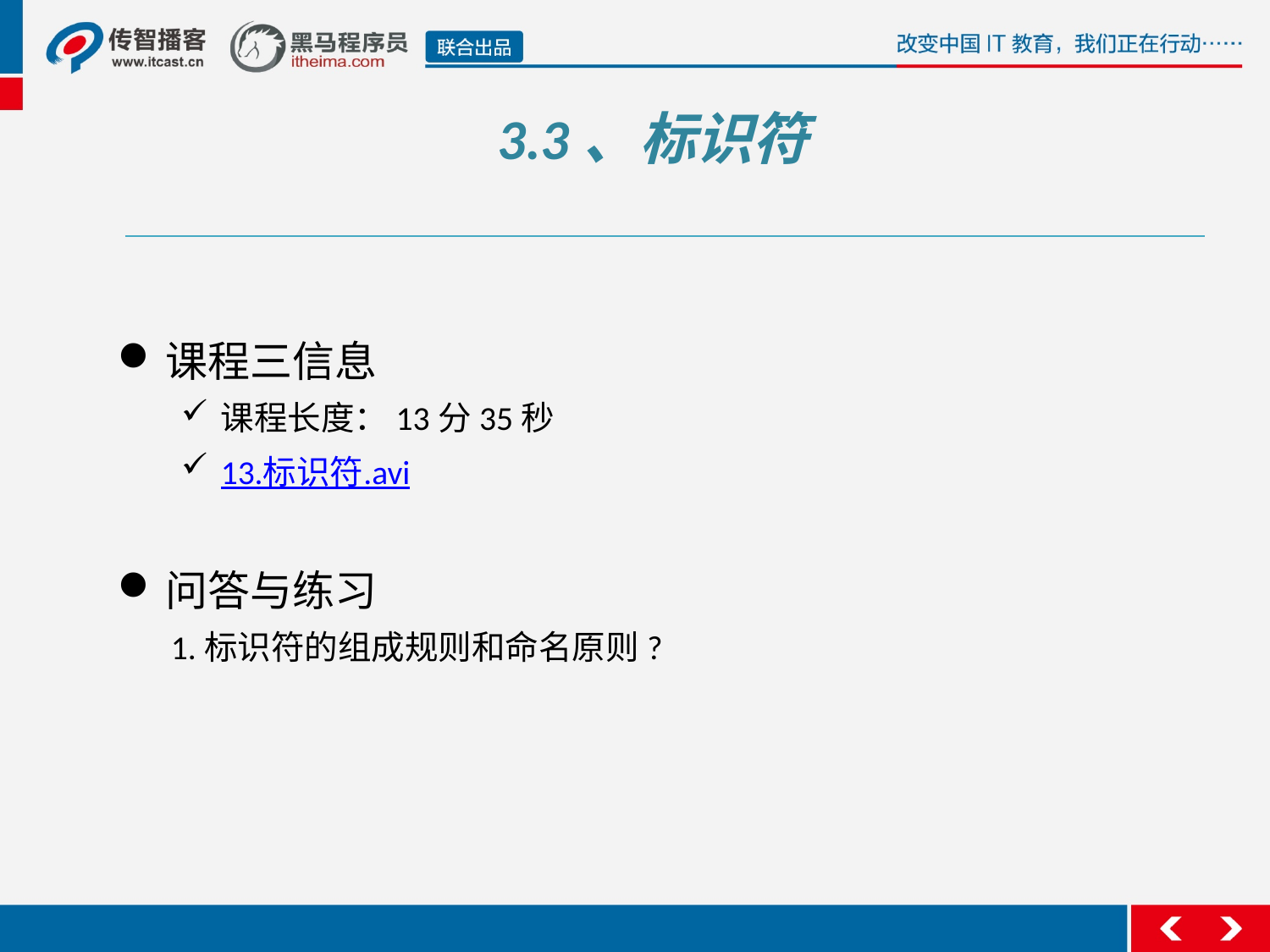

3.3、标识符

课程三信息
课程长度：13分35秒
13.标识符.avi

问答与练习
       1.标识符的组成规则和命名原则?